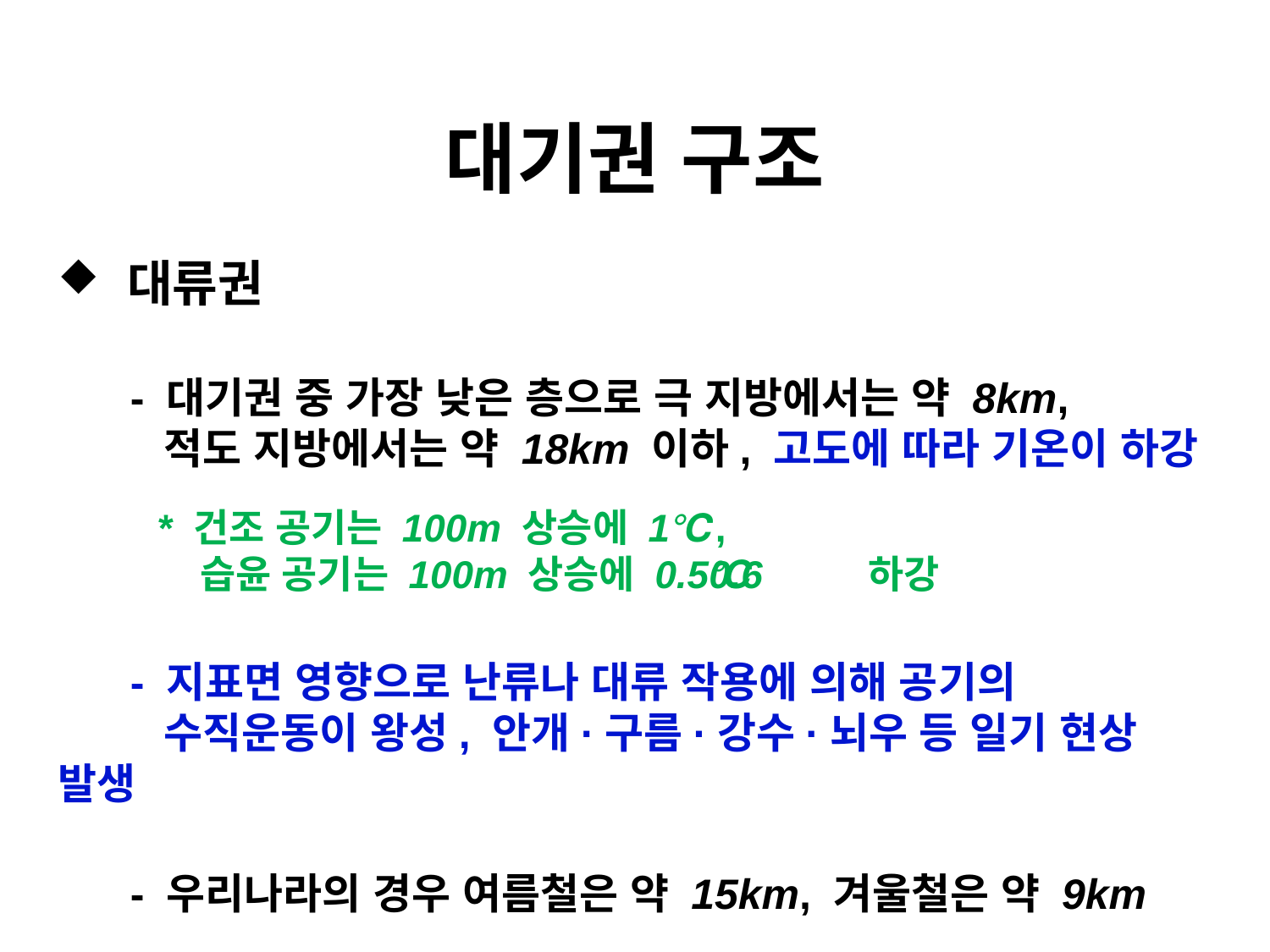

# 대기권 구조
 대류권
    - 대기권 중 가장 낮은 층으로 극 지방에서는 약 8km,
      적도 지방에서는 약 18km 이하, 고도에 따라 기온이 하강
       * 건조 공기는 100m 상승에 1℃,
          습윤 공기는 100m 상승에 0.5∼0.6℃  하강
    - 지표면 영향으로 난류나 대류 작용에 의해 공기의
      수직운동이 왕성, 안개·구름·강수·뇌우 등 일기 현상 발생
    - 우리나라의 경우 여름철은 약 15km, 겨울철은 약 9km